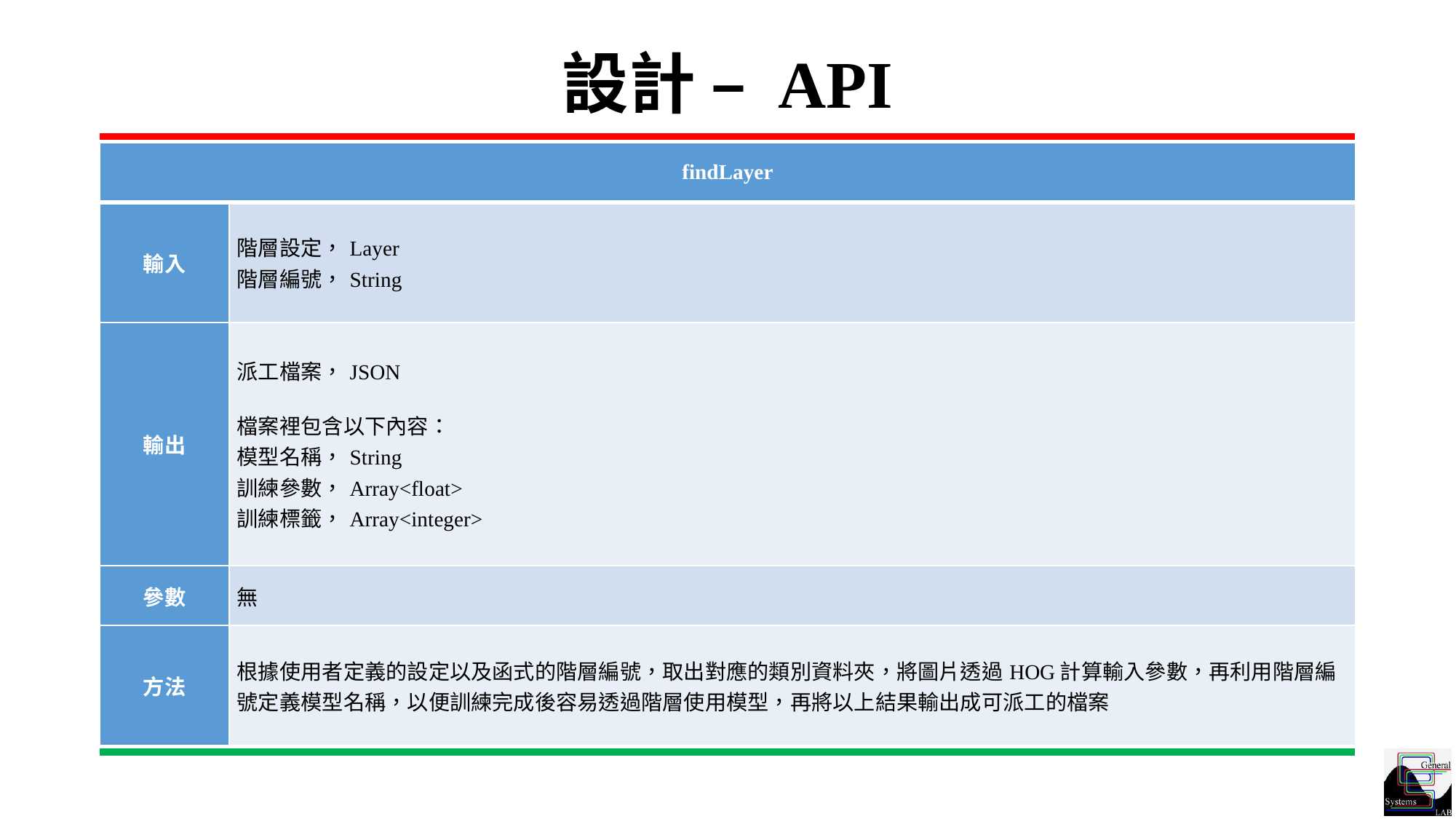

# 設計 – API
| findLayer |  |
| --- | --- |
| 輸入 | 階層設定，Layer 階層編號，String |
| 輸出 | 派工檔案，JSON 檔案裡包含以下內容： 模型名稱，String 訓練參數，Array<float> 訓練標籤，Array<integer> |
| 參數 | 無 |
| 方法 | 根據使用者定義的設定以及函式的階層編號，取出對應的類別資料夾，將圖片透過HOG計算輸入參數，再利用階層編號定義模型名稱，以便訓練完成後容易透過階層使用模型，再將以上結果輸出成可派工的檔案 |